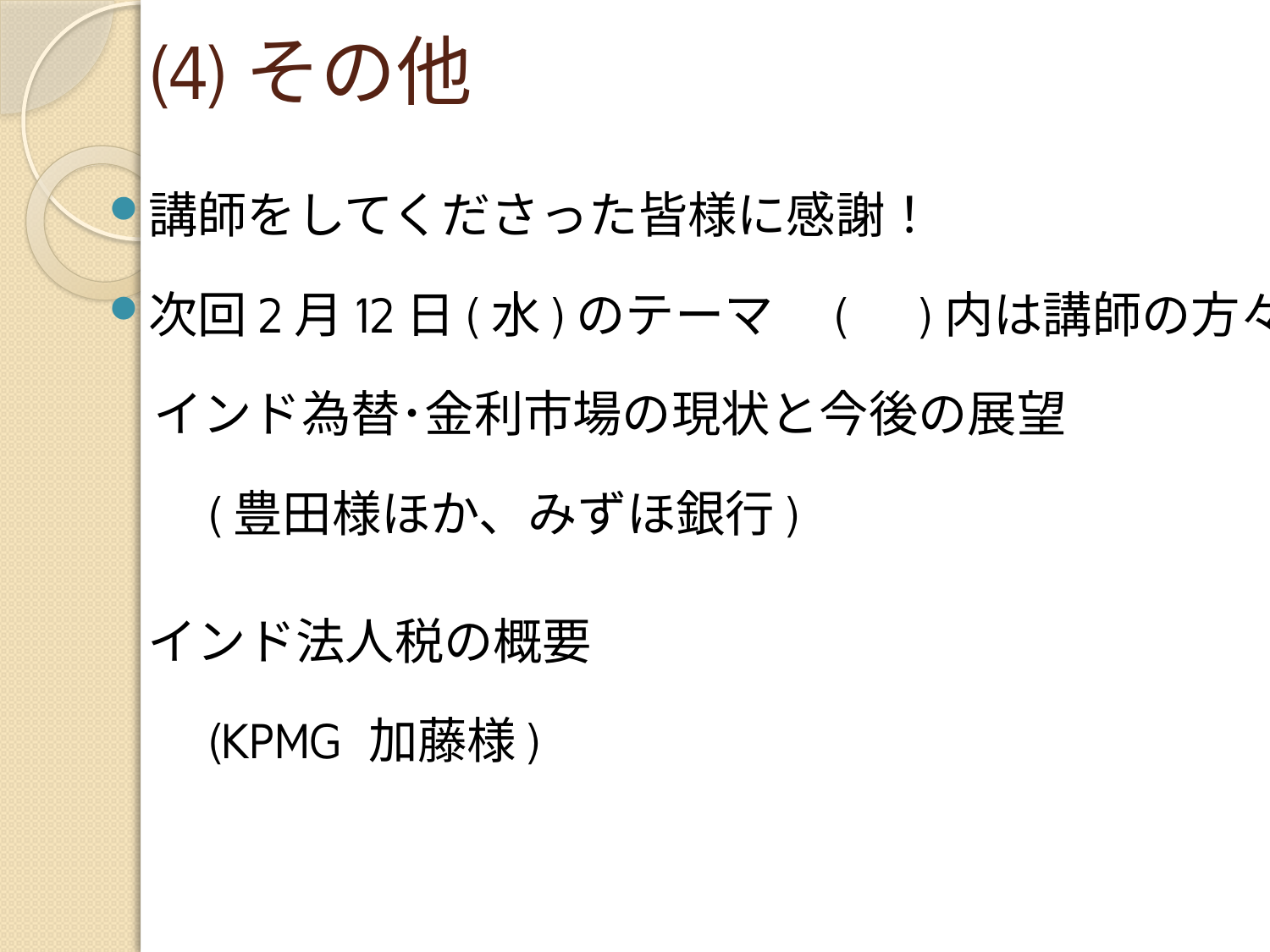

# (4)その他
講師をしてくださった皆様に感謝！
次回2月12日(水)のテーマ　(　)内は講師の方々
   インド為替･金利市場の現状と今後の展望
	　(豊田様ほか、みずほ銀行)
インド法人税の概要
	　(KPMG 加藤様)